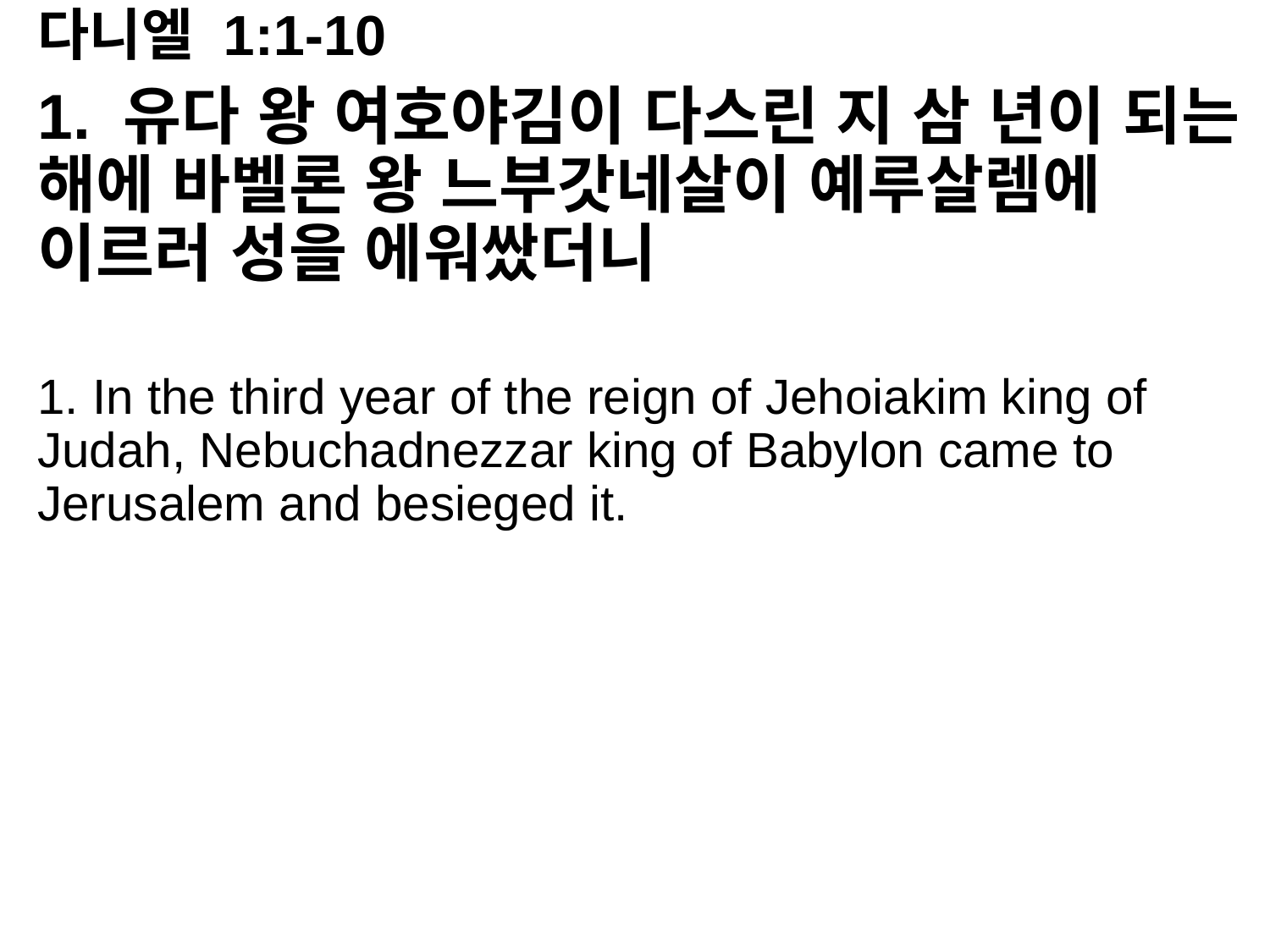

다니엘 1:1-10
1. 유다 왕 여호야김이 다스린 지 삼 년이 되는 해에 바벨론 왕 느부갓네살이 예루살렘에 이르러 성을 에워쌌더니

1. In the third year of the reign of Jehoiakim king of Judah, Nebuchadnezzar king of Babylon came to Jerusalem and besieged it.